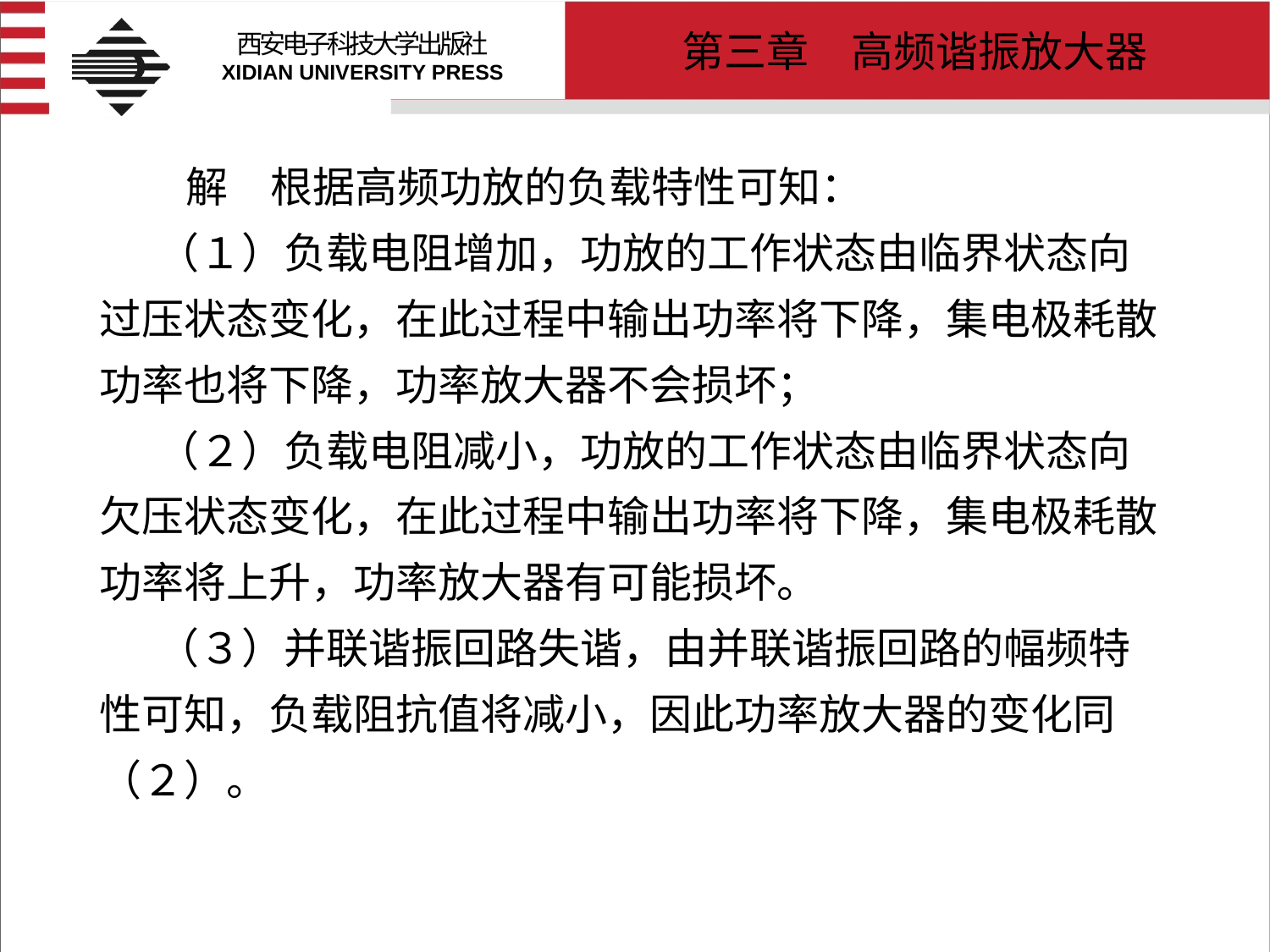

# 解　根据高频功放的负载特性可知： （１）负载电阻增加，功放的工作状态由临界状态向过压状态变化，在此过程中输出功率将下降，集电极耗散功率也将下降，功率放大器不会损坏； （２）负载电阻减小，功放的工作状态由临界状态向欠压状态变化，在此过程中输出功率将下降，集电极耗散功率将上升，功率放大器有可能损坏。 （３）并联谐振回路失谐，由并联谐振回路的幅频特性可知，负载阻抗值将减小，因此功率放大器的变化同（２）。